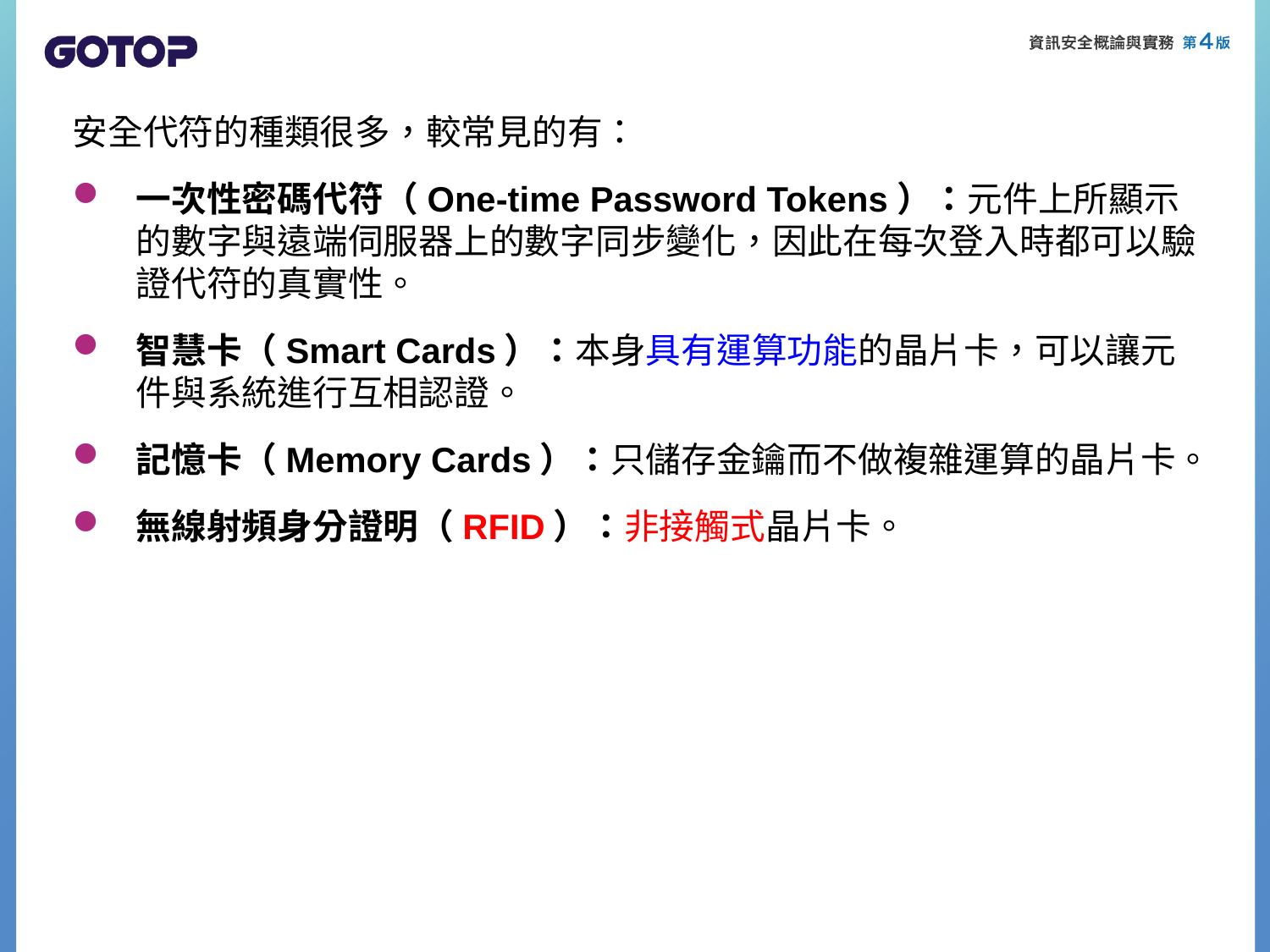

安全代符的種類很多，較常見的有：
一次性密碼代符（One-time Password Tokens）：元件上所顯示的數字與遠端伺服器上的數字同步變化，因此在每次登入時都可以驗證代符的真實性。
智慧卡（Smart Cards）：本身具有運算功能的晶片卡，可以讓元件與系統進行互相認證。
記憶卡（Memory Cards）：只儲存金鑰而不做複雜運算的晶片卡。
無線射頻身分證明（RFID）：非接觸式晶片卡。